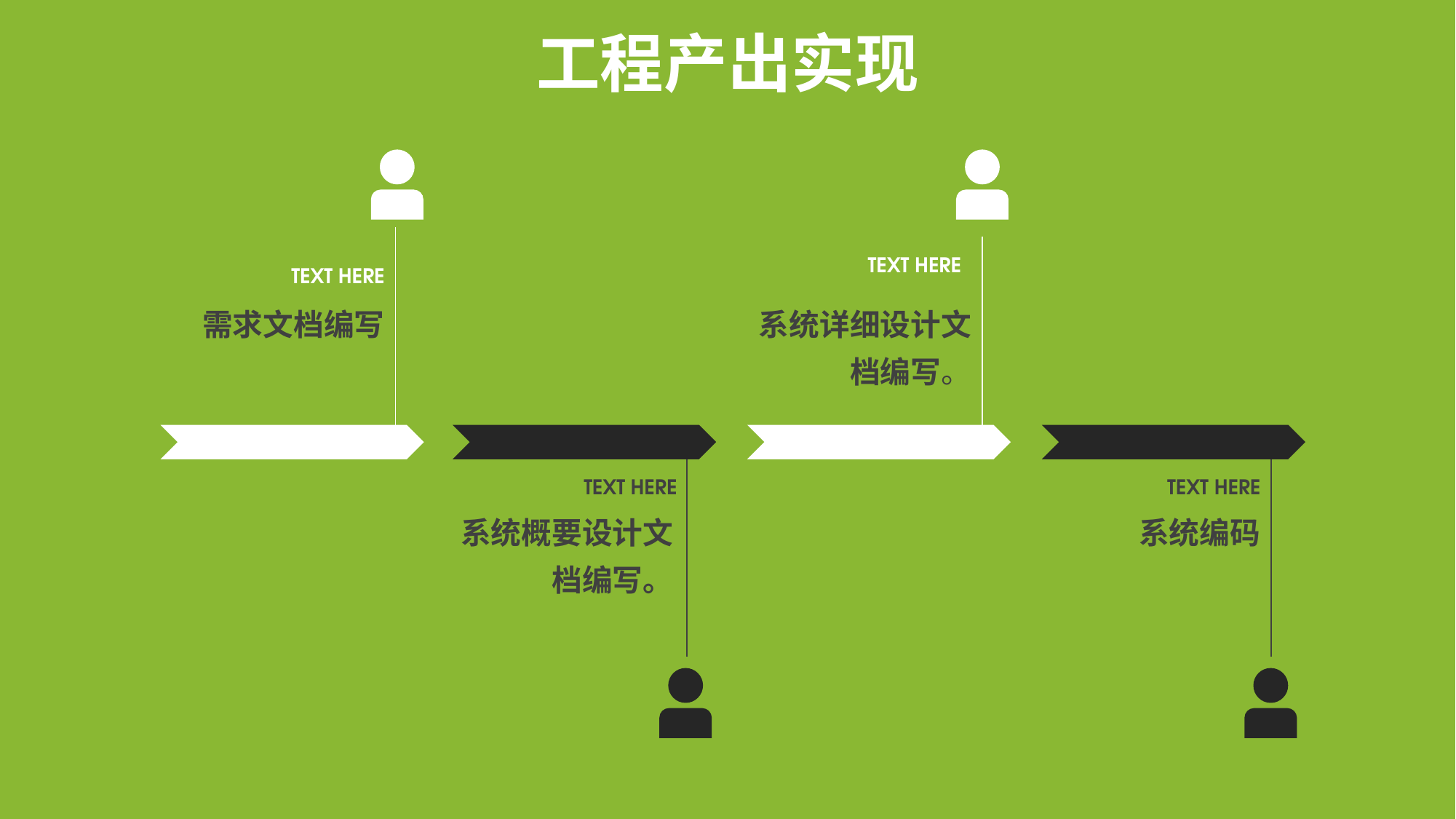

工程产出实现

TEXT HERE
TEXT HERE
需求文档编写
系统详细设计文档编写。

TEXT HERE
TEXT HERE
系统概要设计文档编写。
系统编码